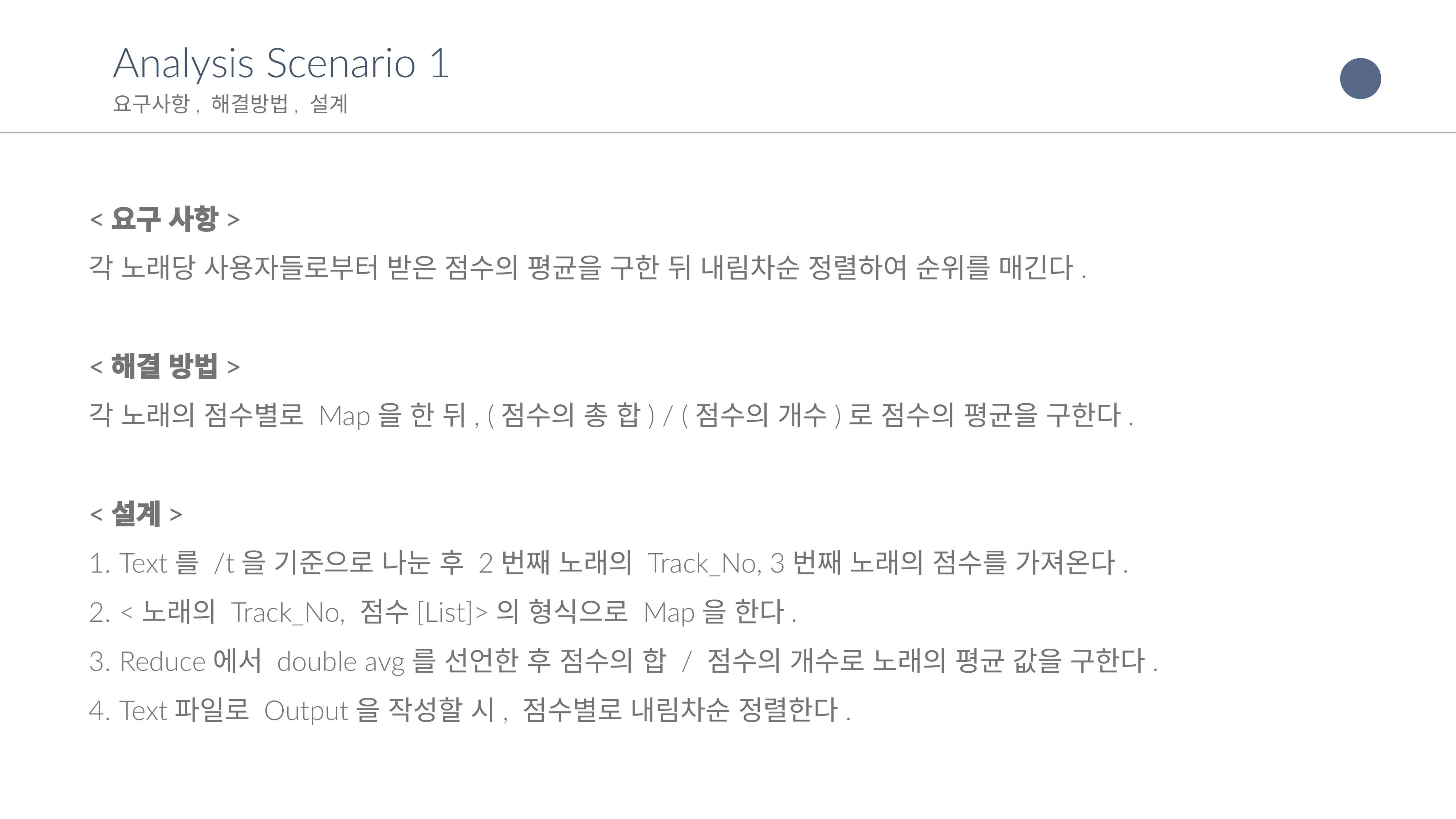

Analysis Scenario 1
요구사항, 해결방법, 설계
6
<요구 사항>
각 노래당 사용자들로부터 받은 점수의 평균을 구한 뒤 내림차순 정렬하여 순위를 매긴다.

<해결 방법>
각 노래의 점수별로 Map을 한 뒤, (점수의 총 합) / (점수의 개수)로 점수의 평균을 구한다.

<설계>
Text를 /t을 기준으로 나눈 후 2번째 노래의 Track_No, 3번째 노래의 점수를 가져온다.
<노래의 Track_No, 점수[List]>의 형식으로 Map을 한다.
Reduce에서 double avg를 선언한 후 점수의 합 / 점수의 개수로 노래의 평균 값을 구한다.
Text파일로 Output을 작성할 시, 점수별로 내림차순 정렬한다.